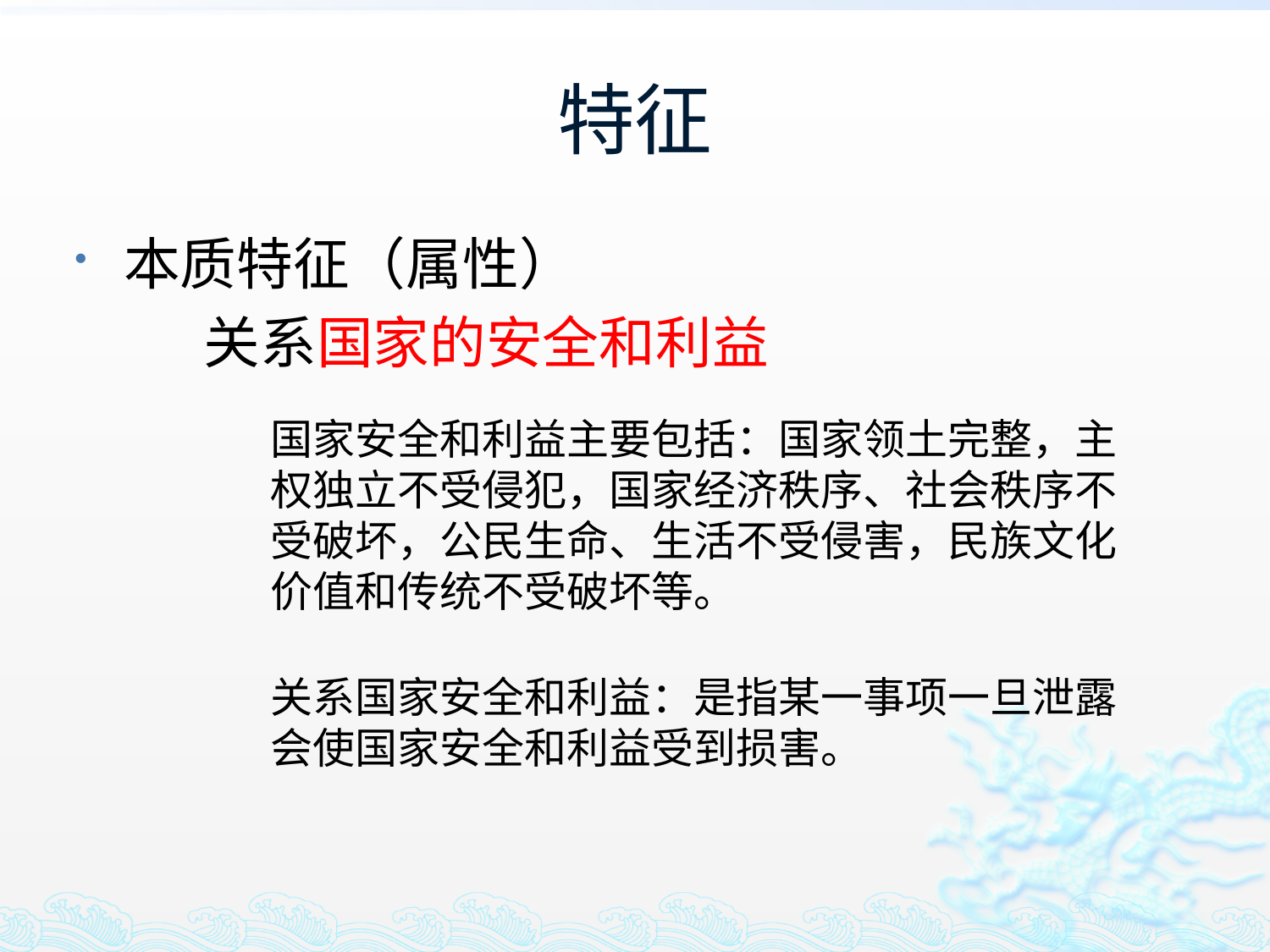

# 特征
本质特征（属性）
         关系国家的安全和利益

国家安全和利益主要包括：国家领土完整，主权独立不受侵犯，国家经济秩序、社会秩序不受破坏，公民生命、生活不受侵害，民族文化价值和传统不受破坏等。
关系国家安全和利益：是指某一事项一旦泄露会使国家安全和利益受到损害。